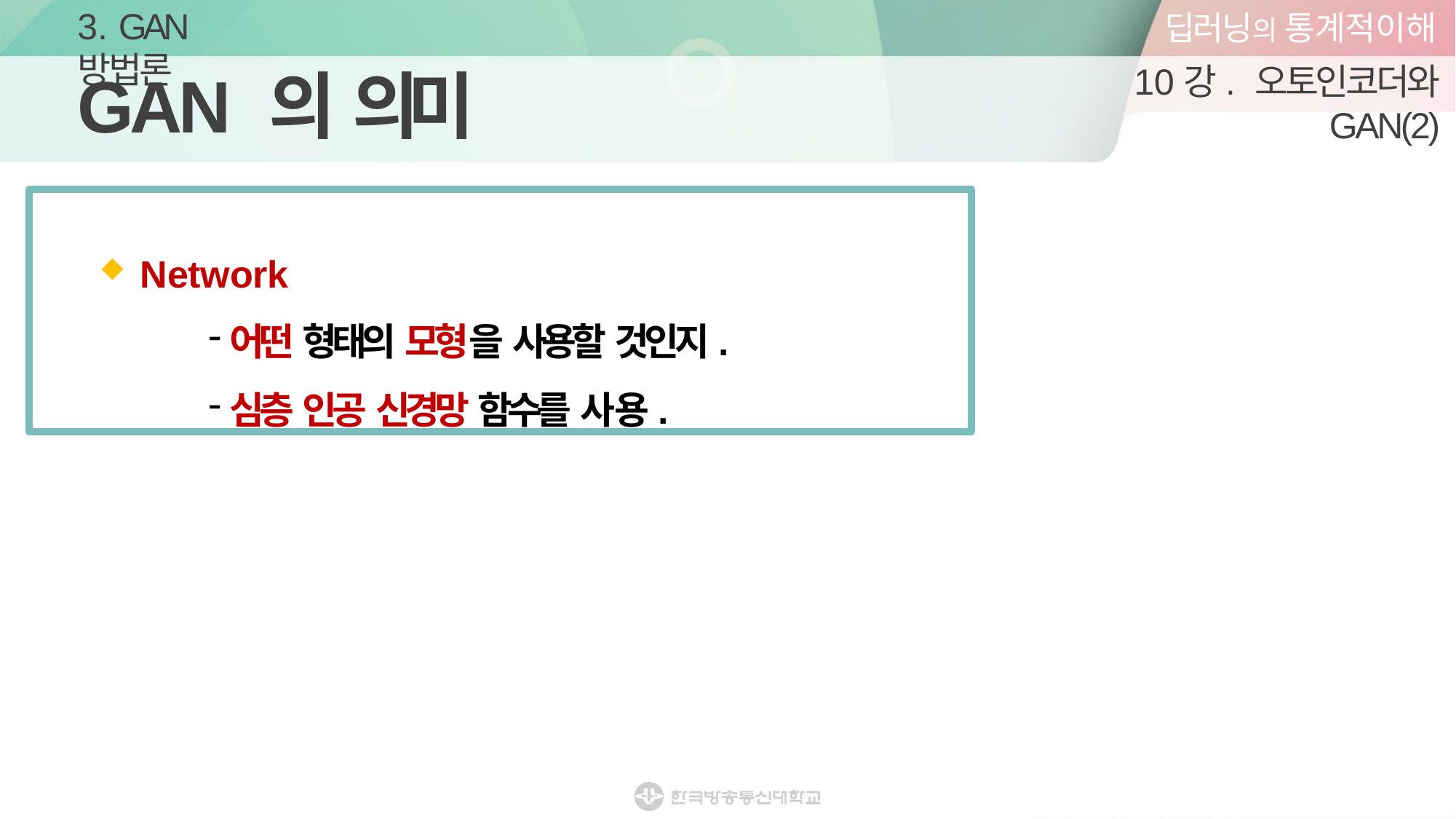

딥러닝의 통계적이해
10강. 오토인코더와 GAN(2)
3. GAN 방법론
# GAN 의 의미

Network
어떤 형태의 모형을 사용할 것인지.
심층 인공 신경망 함수를 사용.